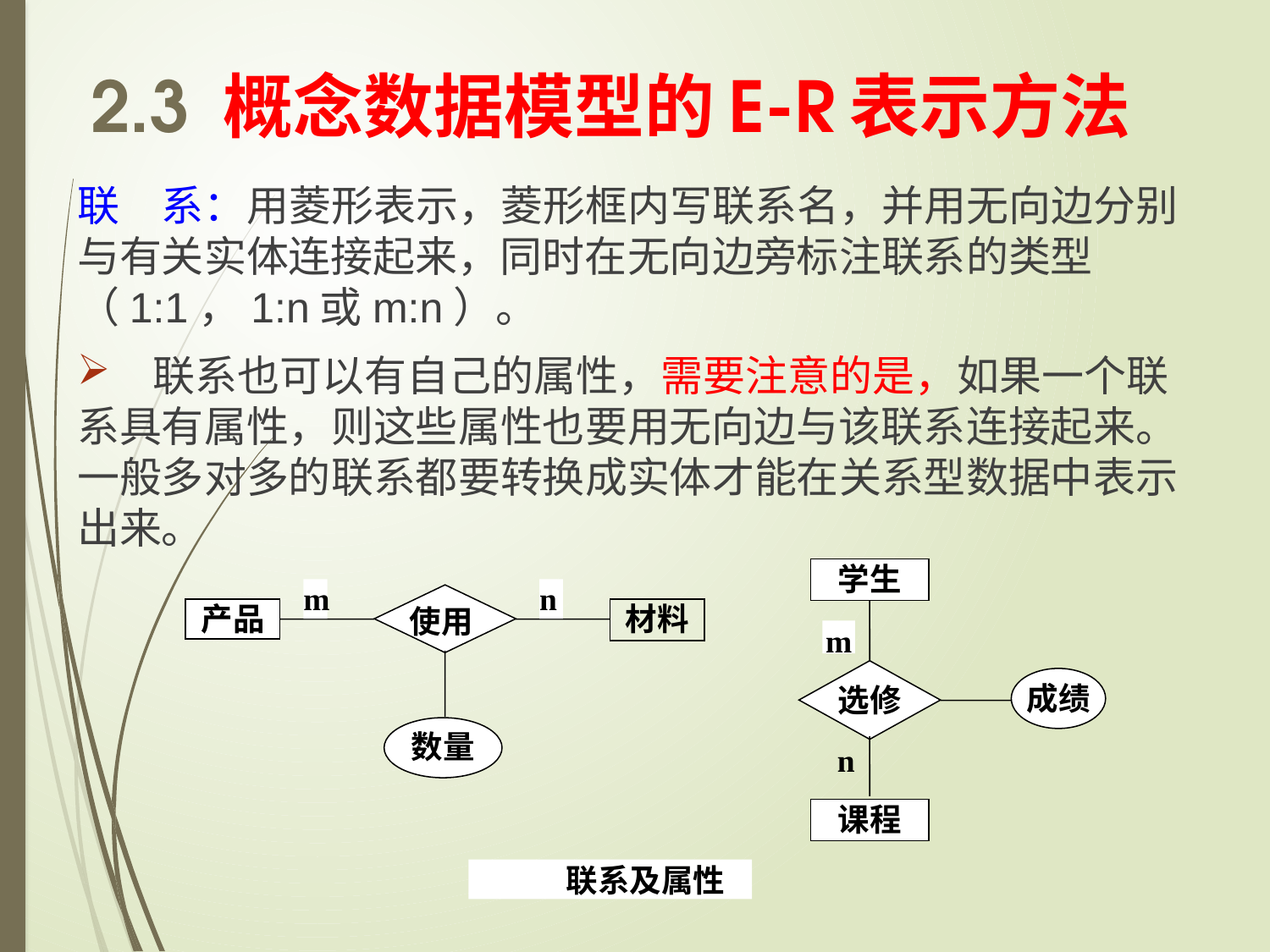

2.3 概念数据模型的E-R表示方法
联　系：用菱形表示，菱形框内写联系名，并用无向边分别与有关实体连接起来，同时在无向边旁标注联系的类型（1:1，1:n或m:n）。
　联系也可以有自己的属性，需要注意的是，如果一个联系具有属性，则这些属性也要用无向边与该联系连接起来。一般多对多的联系都要转换成实体才能在关系型数据中表示出来。
学生

m
选修
成绩

n
课程
m
n
使用
产品
材料

数量
　　　联系及属性